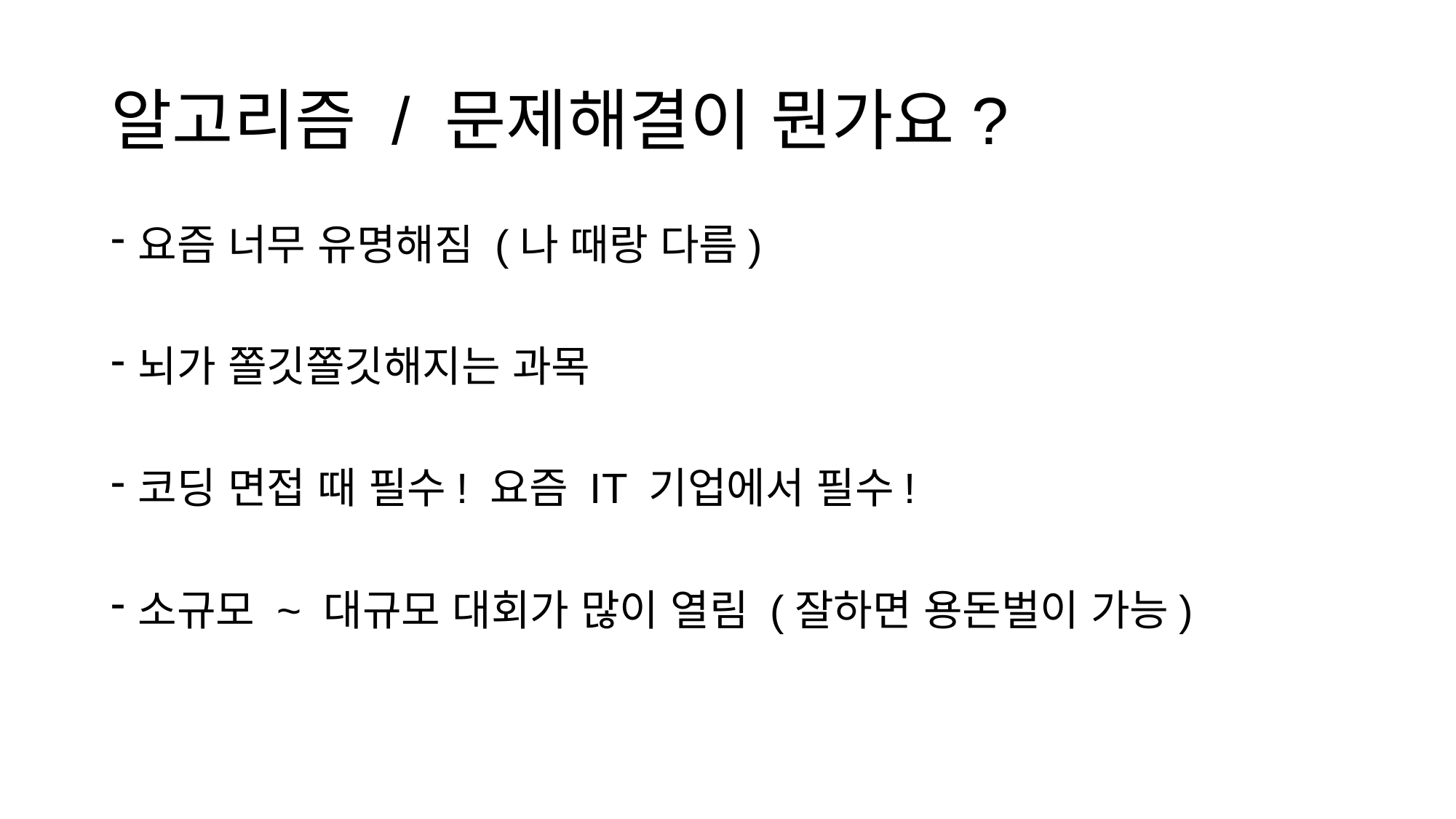

# 알고리즘 / 문제해결이 뭔가요?
요즘 너무 유명해짐 (나 때랑 다름)

뇌가 쫄깃쫄깃해지는 과목

코딩 면접 때 필수! 요즘 IT 기업에서 필수!

소규모 ~ 대규모 대회가 많이 열림 (잘하면 용돈벌이 가능)